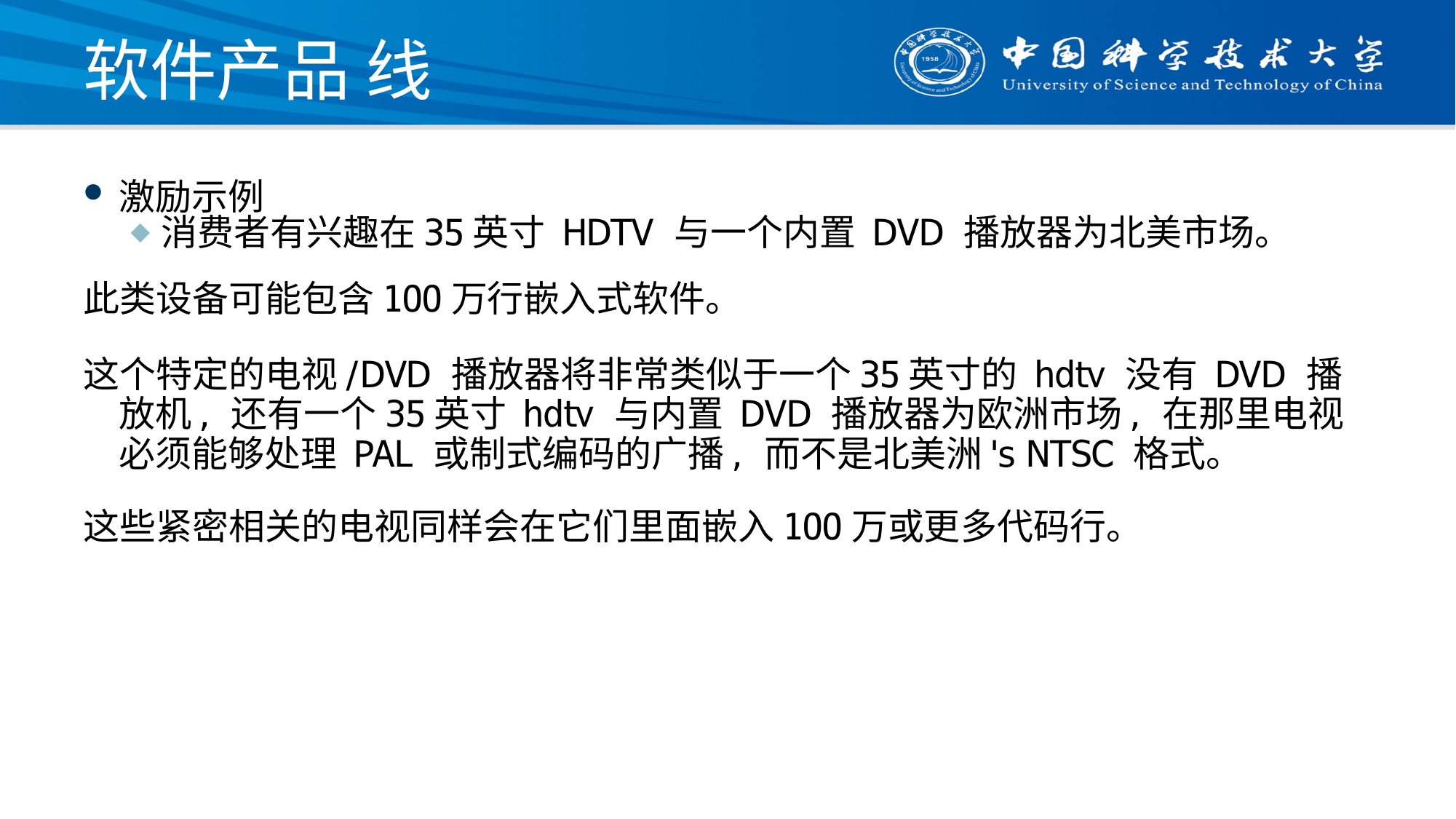

# 软件产品 线
激励示例
消费者有兴趣在35英寸 HDTV 与一个内置 DVD 播放器为北美市场。

此类设备可能包含100万行嵌入式软件。

这个特定的电视/DVD 播放器将非常类似于一个35英寸的 hdtv 没有 DVD 播放机, 还有一个35英寸 hdtv 与内置 DVD 播放器为欧洲市场, 在那里电视必须能够处理 PAL 或制式编码的广播, 而不是北美洲's NTSC 格式。

这些紧密相关的电视同样会在它们里面嵌入100万或更多代码行。